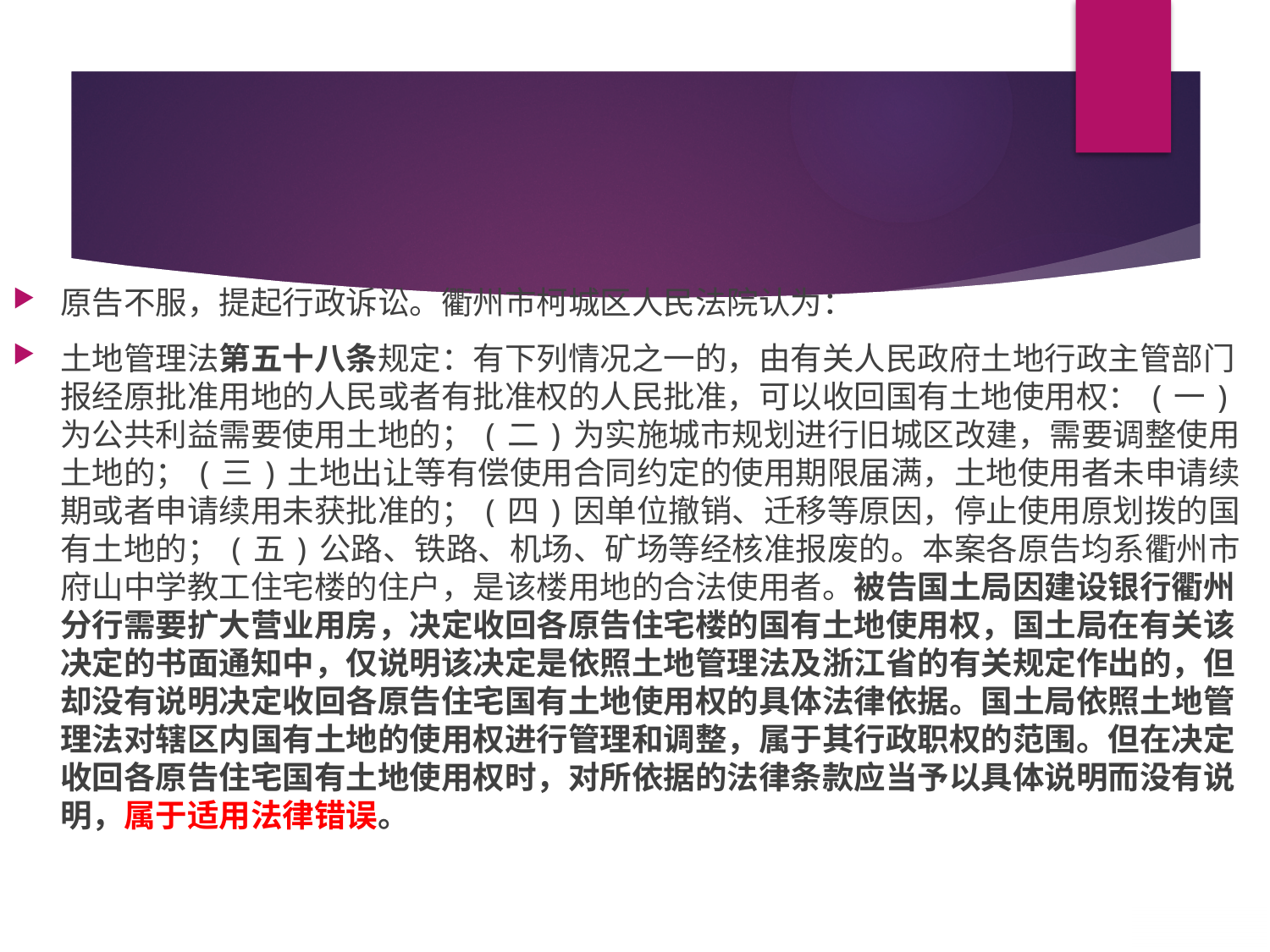

#
原告不服，提起行政诉讼。衢州市柯城区人民法院认为：
土地管理法第五十八条规定：有下列情况之一的，由有关人民政府土地行政主管部门报经原批准用地的人民或者有批准权的人民批准，可以收回国有土地使用权：(一)为公共利益需要使用土地的；(二)为实施城市规划进行旧城区改建，需要调整使用土地的；(三)土地出让等有偿使用合同约定的使用期限届满，土地使用者未申请续期或者申请续用未获批准的；(四)因单位撤销、迁移等原因，停止使用原划拨的国有土地的；(五)公路、铁路、机场、矿场等经核准报废的。本案各原告均系衢州市府山中学教工住宅楼的住户，是该楼用地的合法使用者。被告国土局因建设银行衢州分行需要扩大营业用房，决定收回各原告住宅楼的国有土地使用权，国土局在有关该决定的书面通知中，仅说明该决定是依照土地管理法及浙江省的有关规定作出的，但却没有说明决定收回各原告住宅国有土地使用权的具体法律依据。国土局依照土地管理法对辖区内国有土地的使用权进行管理和调整，属于其行政职权的范围。但在决定收回各原告住宅国有土地使用权时，对所依据的法律条款应当予以具体说明而没有说明，属于适用法律错误。